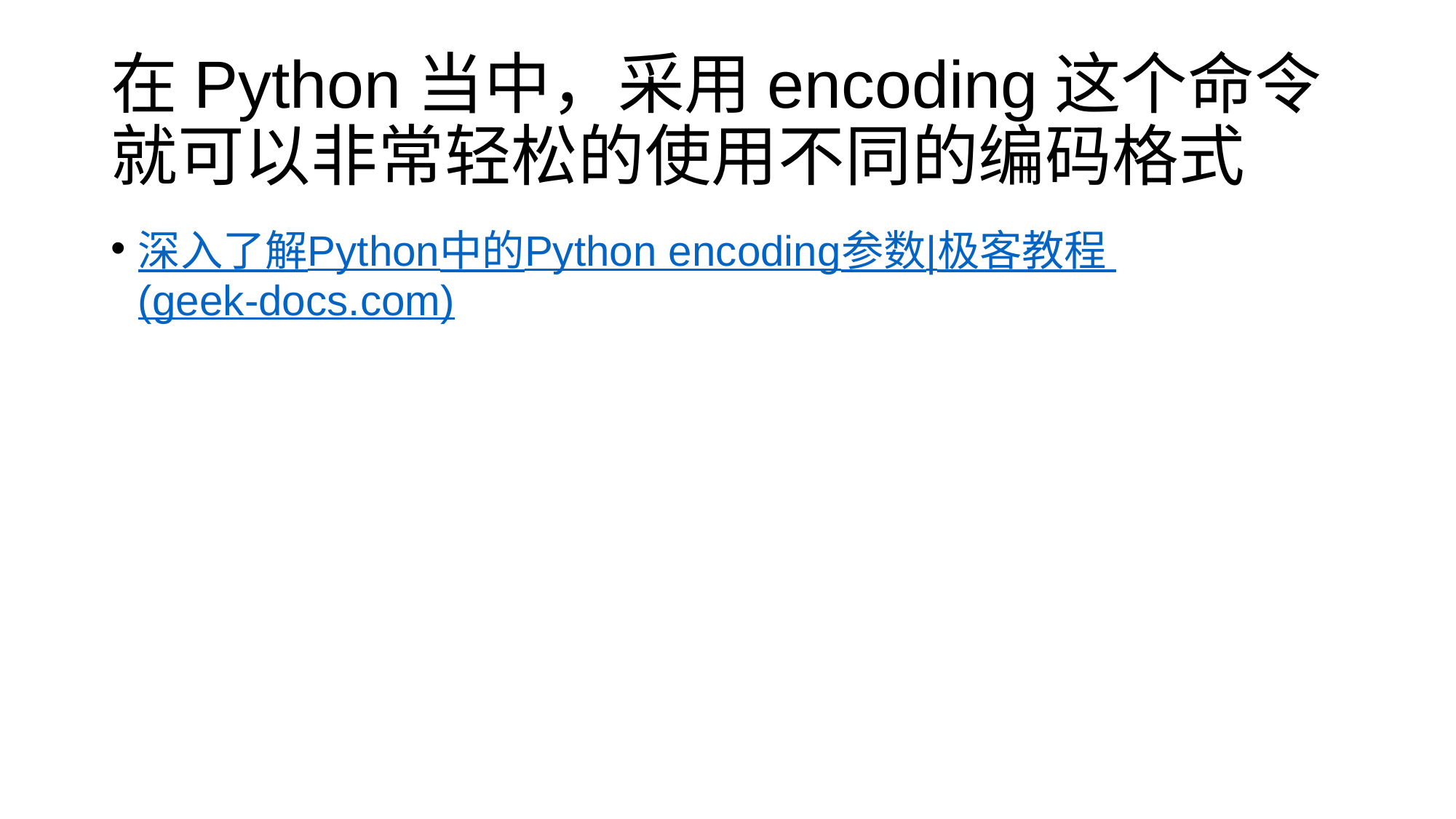

# 在Python当中，采用encoding这个命令就可以非常轻松的使用不同的编码格式
深入了解Python中的Python encoding参数|极客教程 (geek-docs.com)